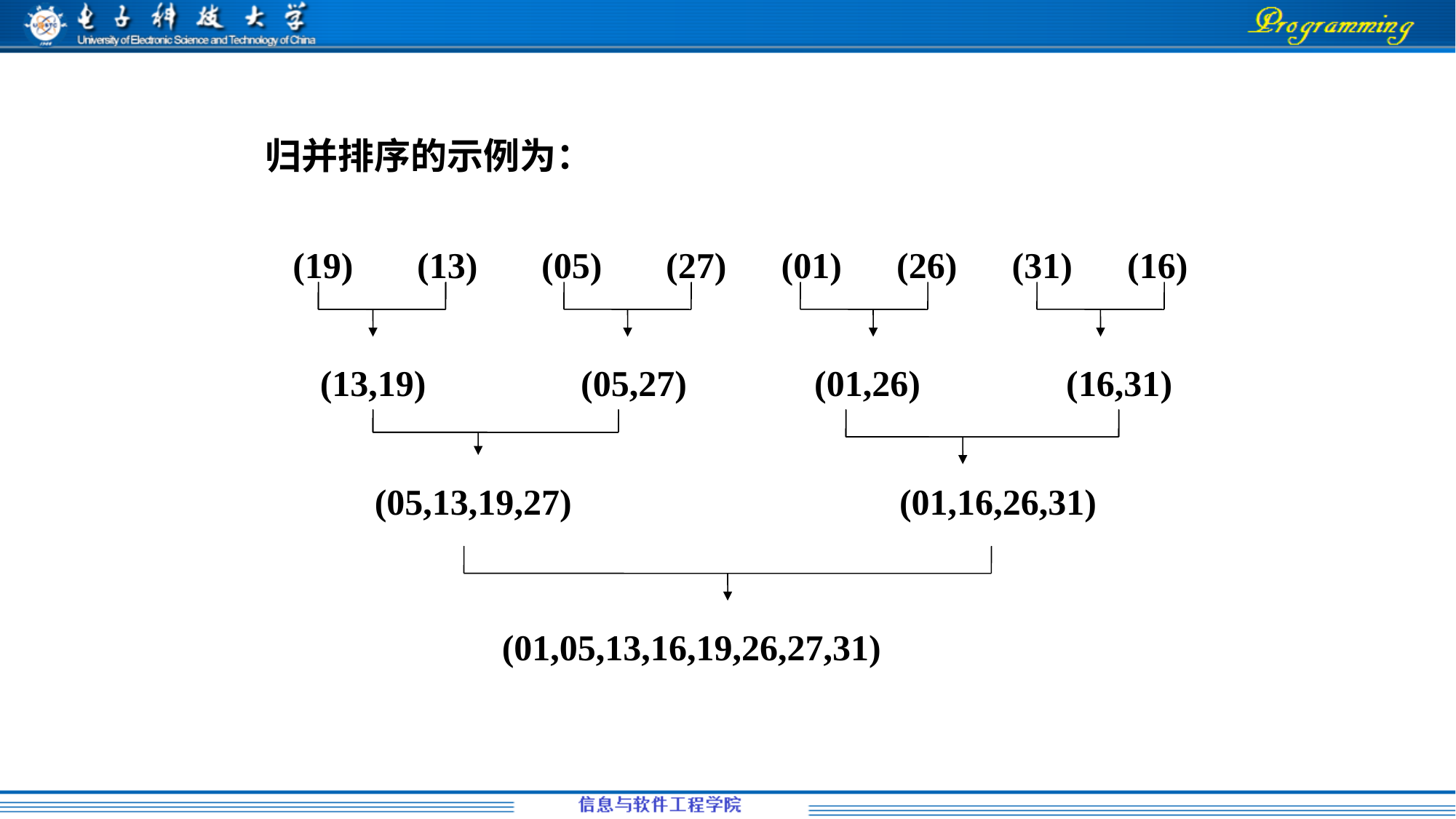

归并排序的示例为：
(19)       (13)       (05)       (27)      (01)      (26)      (31)      (16)

    (13,19)                 (05,27)              (01,26)                (16,31)

          (05,13,19,27)                                    (01,16,26,31)

                     (01,05,13,16,19,26,27,31)